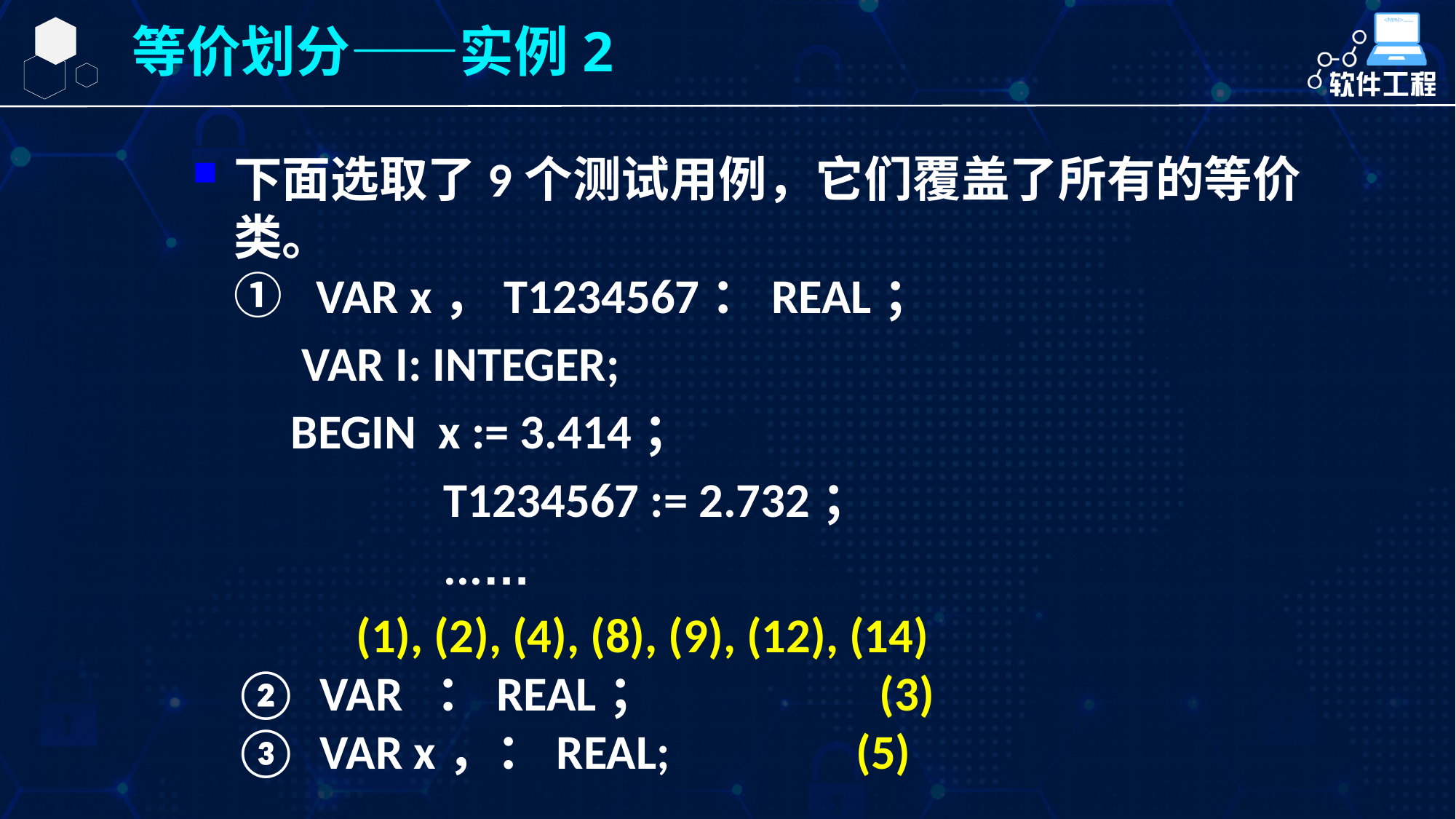

等价划分——实例2
下面选取了9个测试用例，它们覆盖了所有的等价类。
①  VAR x，T1234567：REAL；
          VAR I: INTEGER;
         BEGIN  x := 3.414；
                       T1234567 := 2.732；
                       ...…
               (1), (2), (4), (8), (9), (12), (14)
②  VAR  ：REAL；                   (3)
③  VAR x，：REAL;                 (5)